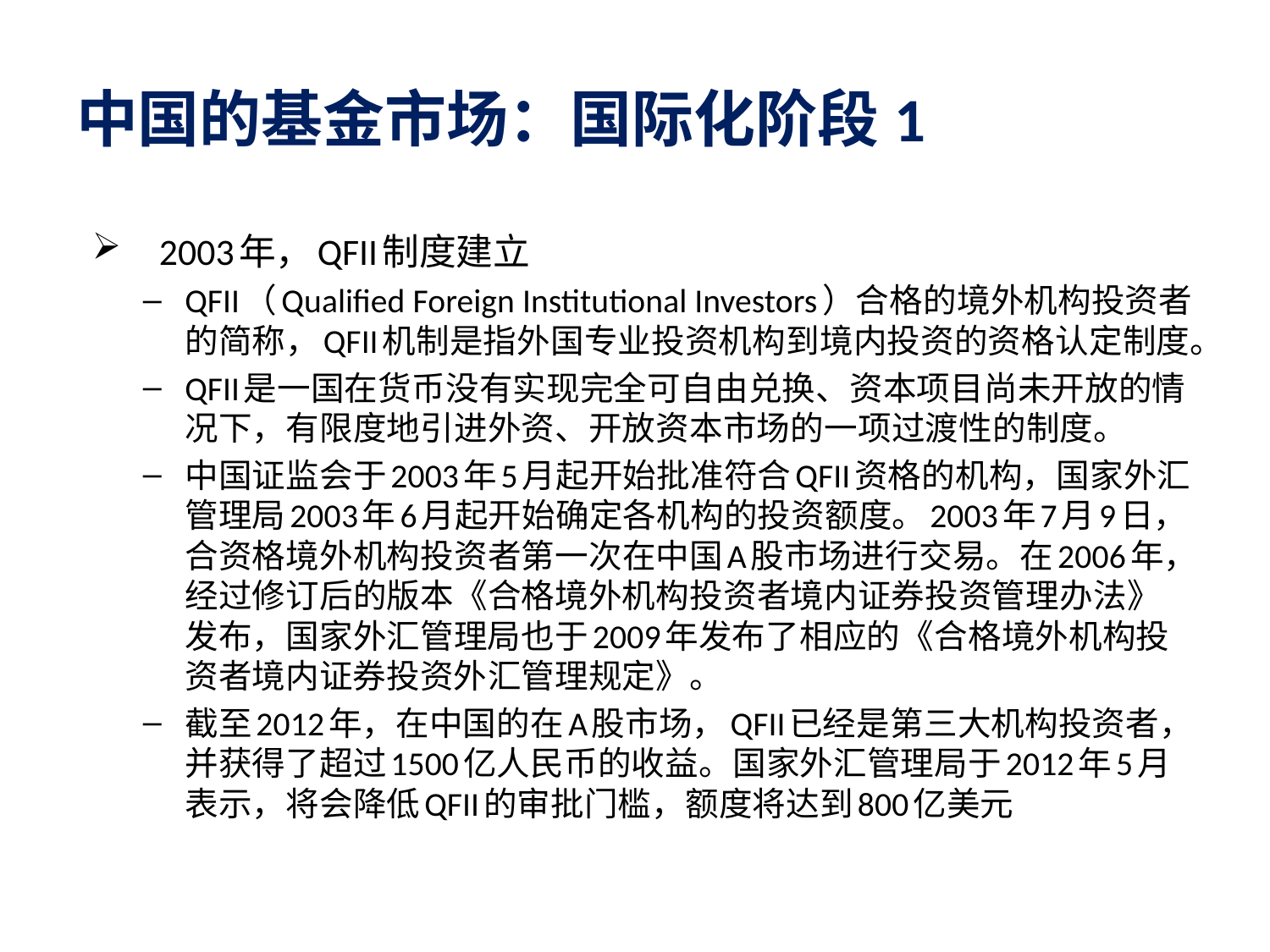

# 中国的基金市场：国际化阶段1
2003年，QFII制度建立
QFII（Qualified Foreign Institutional Investors）合格的境外机构投资者的简称，QFII机制是指外国专业投资机构到境内投资的资格认定制度。
QFII是一国在货币没有实现完全可自由兑换、资本项目尚未开放的情况下，有限度地引进外资、开放资本市场的一项过渡性的制度。
中国证监会于2003年5月起开始批准符合QFII资格的机构，国家外汇管理局2003年6月起开始确定各机构的投资额度。2003年7月9日，合资格境外机构投资者第一次在中国A股市场进行交易。在2006年，经过修订后的版本《合格境外机构投资者境内证券投资管理办法》发布，国家外汇管理局也于2009年发布了相应的《合格境外机构投资者境内证券投资外汇管理规定》。
截至2012年，在中国的在A股市场，QFII已经是第三大机构投资者，并获得了超过1500亿人民币的收益。国家外汇管理局于2012年5月表示，将会降低QFII的审批门槛，额度将达到800亿美元